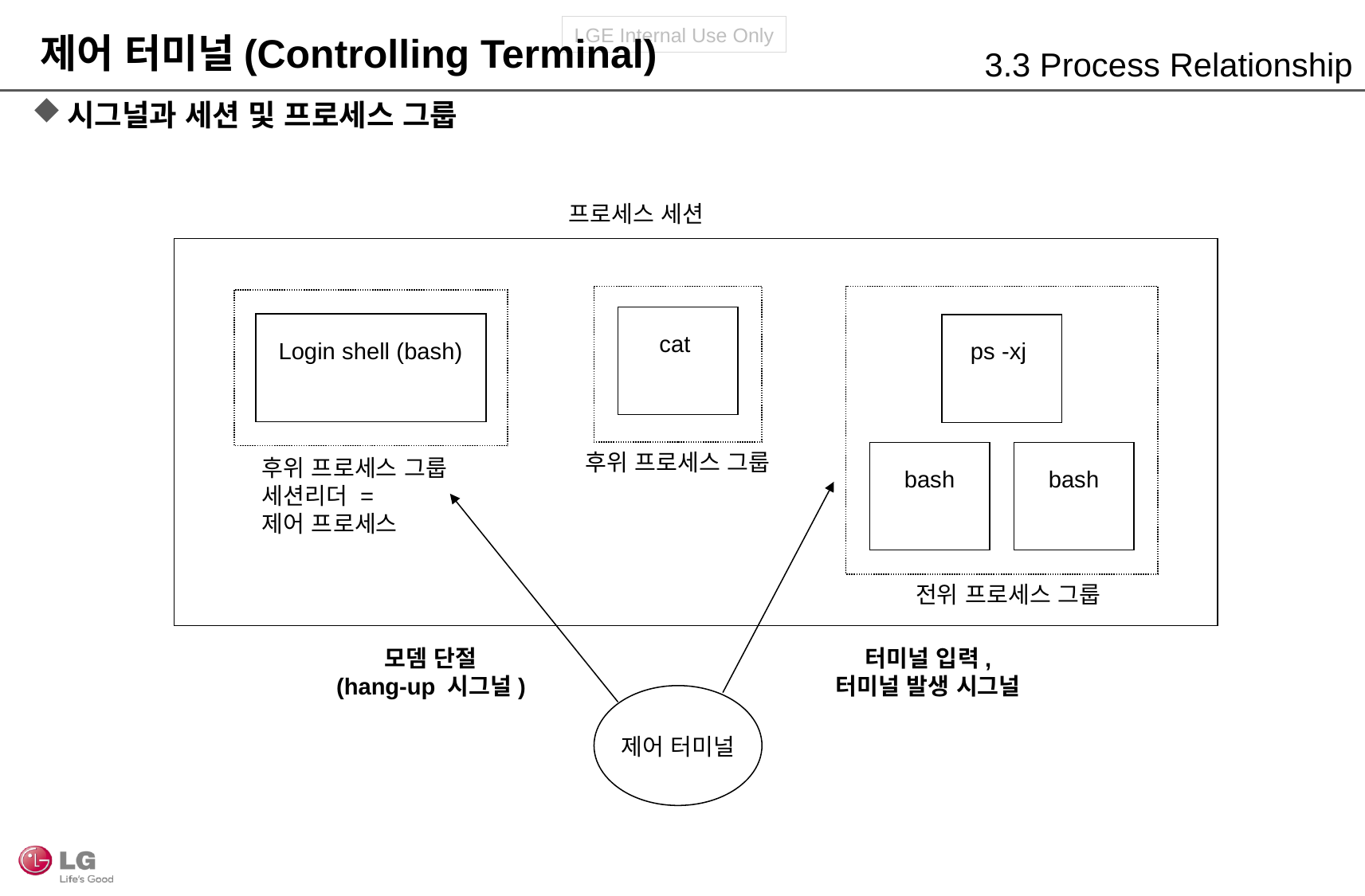

제어 터미널(Controlling Terminal)
3.3 Process Relationship

시그널과 세션 및 프로세스 그룹

프로세스 세션

cat
Login shell (bash)
ps -xj
후위 프로세스 그룹

후위 프로세스 그룹
세션리더 =
제어 프로세스
bash
bash

전위 프로세스 그룹
모뎀 단절
(hang-up 시그널)
터미널 입력,
터미널 발생 시그널

제어 터미널